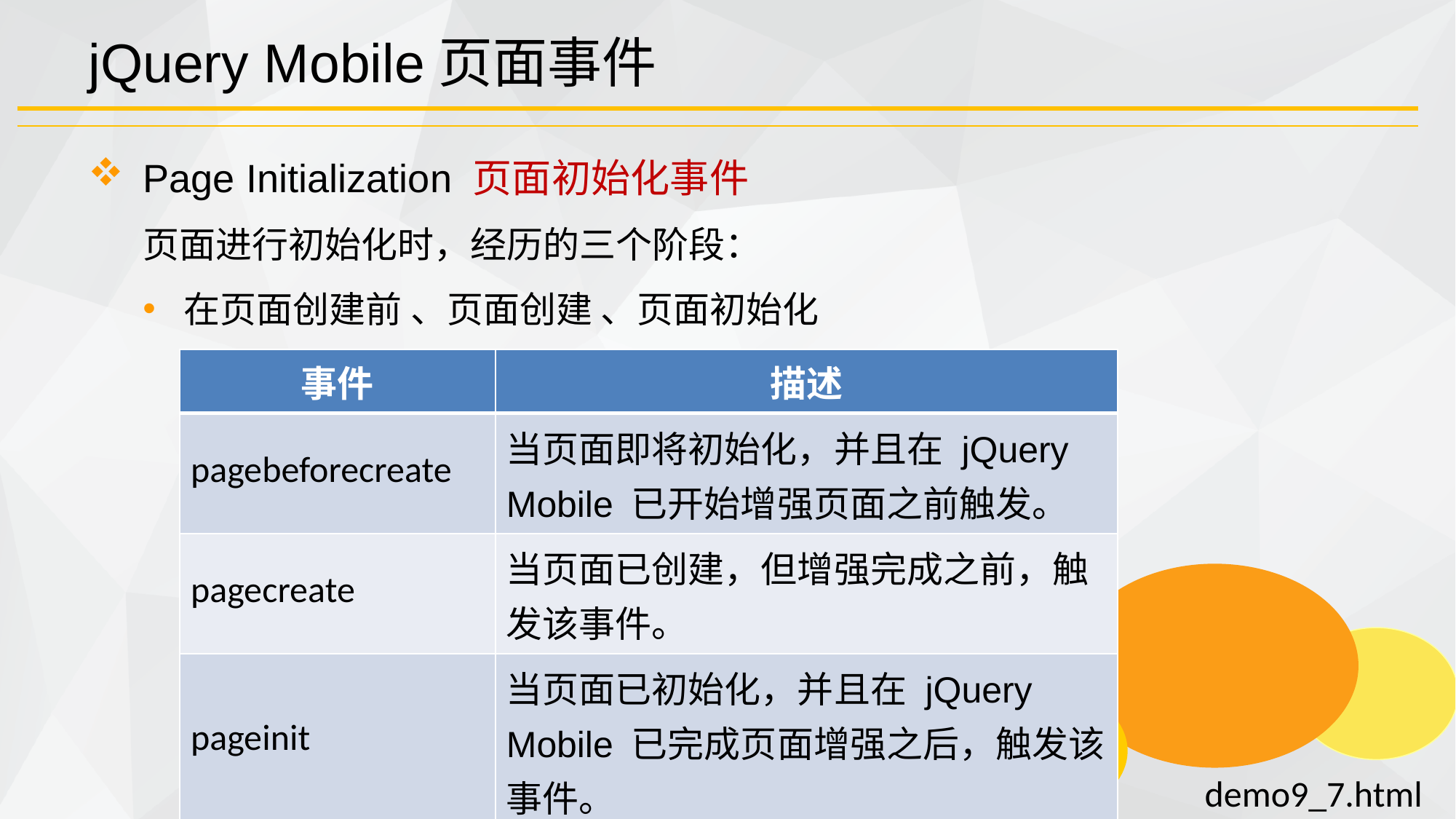

# jQuery Mobile页面事件
Page Initialization 页面初始化事件
页面进行初始化时，经历的三个阶段：
在页面创建前 、页面创建 、页面初始化

| 事件 | 描述 |
| --- | --- |
| pagebeforecreate | 当页面即将初始化，并且在 jQuery Mobile 已开始增强页面之前触发。 |
| pagecreate | 当页面已创建，但增强完成之前，触发该事件。 |
| pageinit | 当页面已初始化，并且在 jQuery Mobile 已完成页面增强之后，触发该事件。 |
demo9_7.html